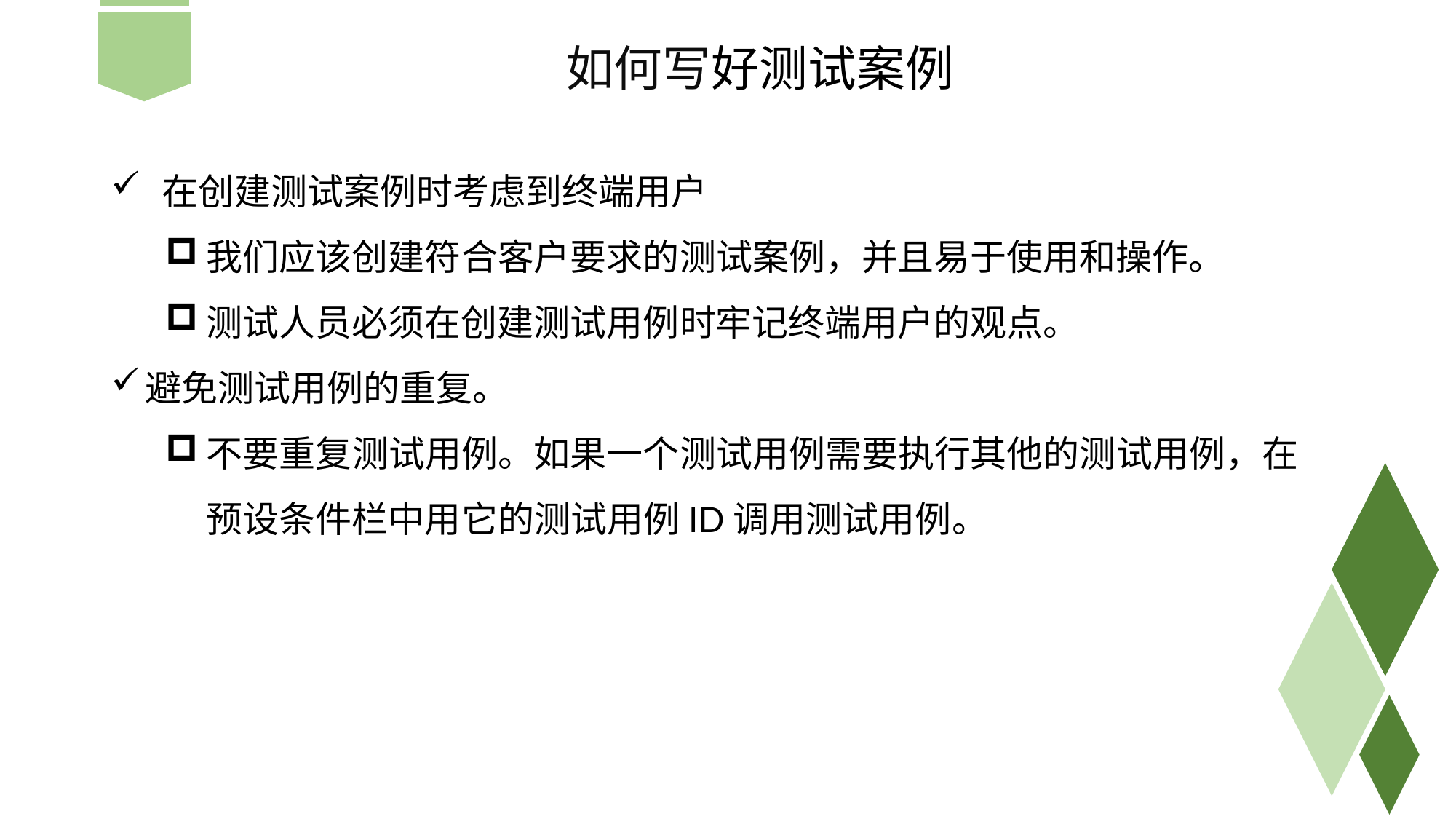

如何写好测试案例
 在创建测试案例时考虑到终端用户
我们应该创建符合客户要求的测试案例，并且易于使用和操作。
测试人员必须在创建测试用例时牢记终端用户的观点。
避免测试用例的重复。
不要重复测试用例。如果一个测试用例需要执行其他的测试用例，在预设条件栏中用它的测试用例ID调用测试用例。

64